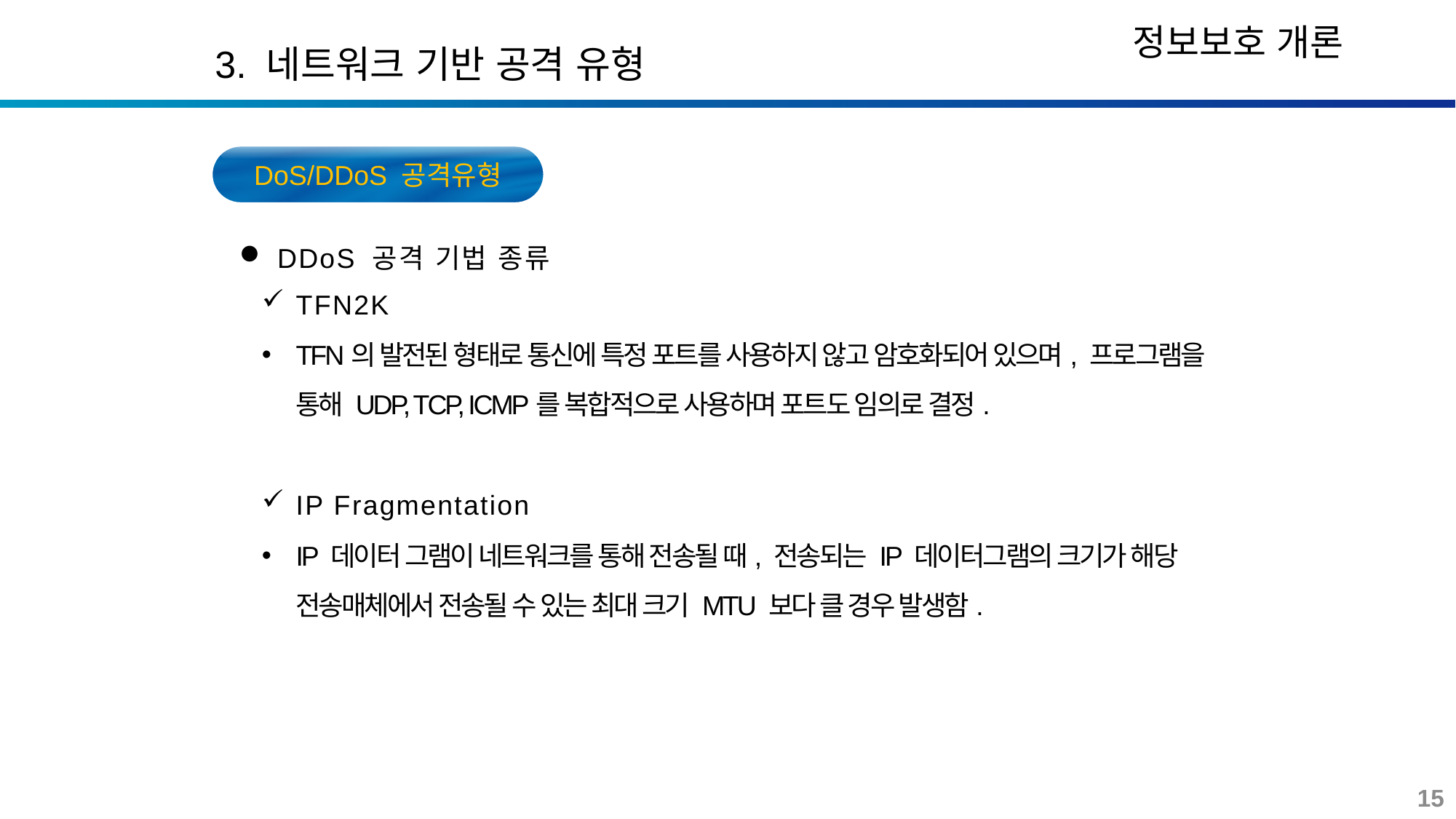

3. 네트워크 기반 공격 유형
DoS/DDoS 공격유형

DDoS 공격 기법 종류
TFN2K
TFN의 발전된 형태로 통신에 특정 포트를 사용하지 않고 암호화되어 있으며, 프로그램을 통해 UDP, TCP, ICMP를 복합적으로 사용하며 포트도 임의로 결정.

IP Fragmentation
IP 데이터 그램이 네트워크를 통해 전송될 때, 전송되는 IP 데이터그램의 크기가 해당 전송매체에서 전송될 수 있는 최대 크기 MTU 보다 클 경우 발생함.

15